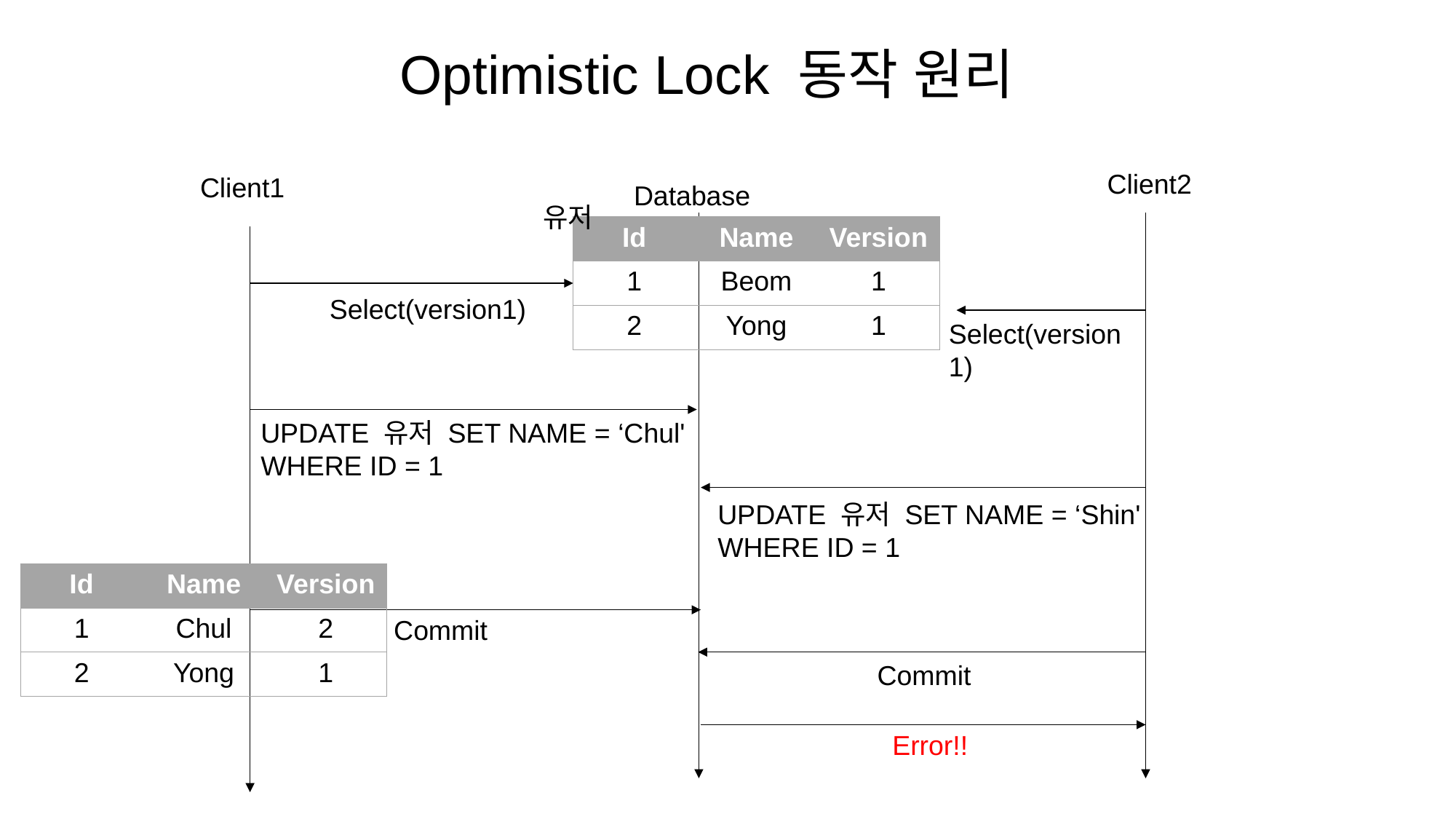

# Optimistic Lock 동작 원리
Client2
Client1
Database
유저
| Id | Name | Version |
| --- | --- | --- |
| 1 | Beom | 1 |
| 2 | Yong | 1 |
Select(version1)
Select(version1)
UPDATE 유저 SET NAME = ‘Chul' WHERE ID = 1
UPDATE 유저 SET NAME = ‘Shin' WHERE ID = 1
| Id | Name | Version |
| --- | --- | --- |
| 1 | Chul | 2 |
| 2 | Yong | 1 |
Commit
Commit
Error!!